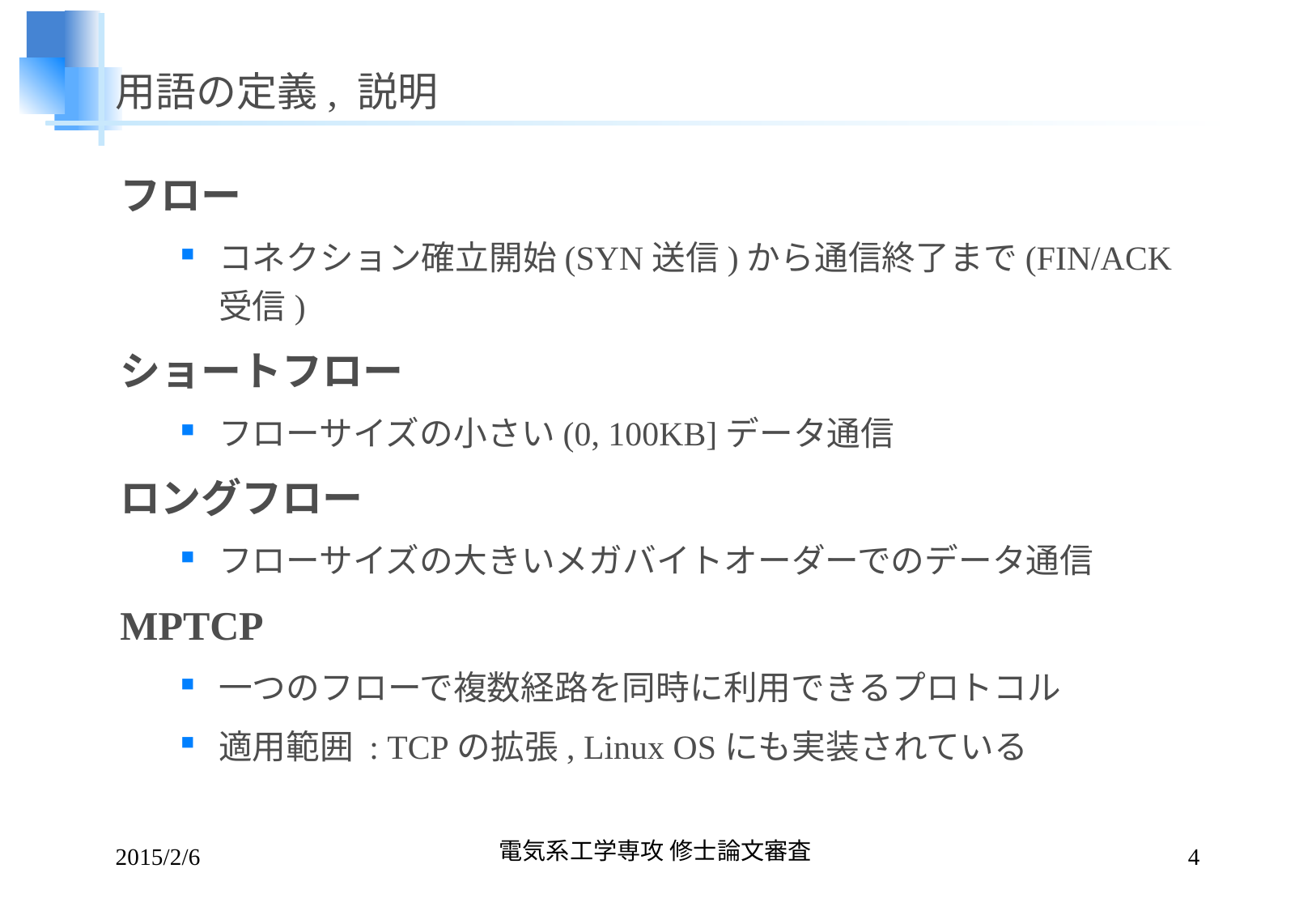

# 用語の定義, 説明
フロー
コネクション確立開始(SYN送信)から通信終了まで(FIN/ACK受信)
ショートフロー
フローサイズの小さい(0, 100KB]データ通信
ロングフロー
フローサイズの大きいメガバイトオーダーでのデータ通信
MPTCP
一つのフローで複数経路を同時に利用できるプロトコル
適用範囲 : TCPの拡張, Linux OSにも実装されている

2015/2/6
電気系工学専攻 修士論文審査
4